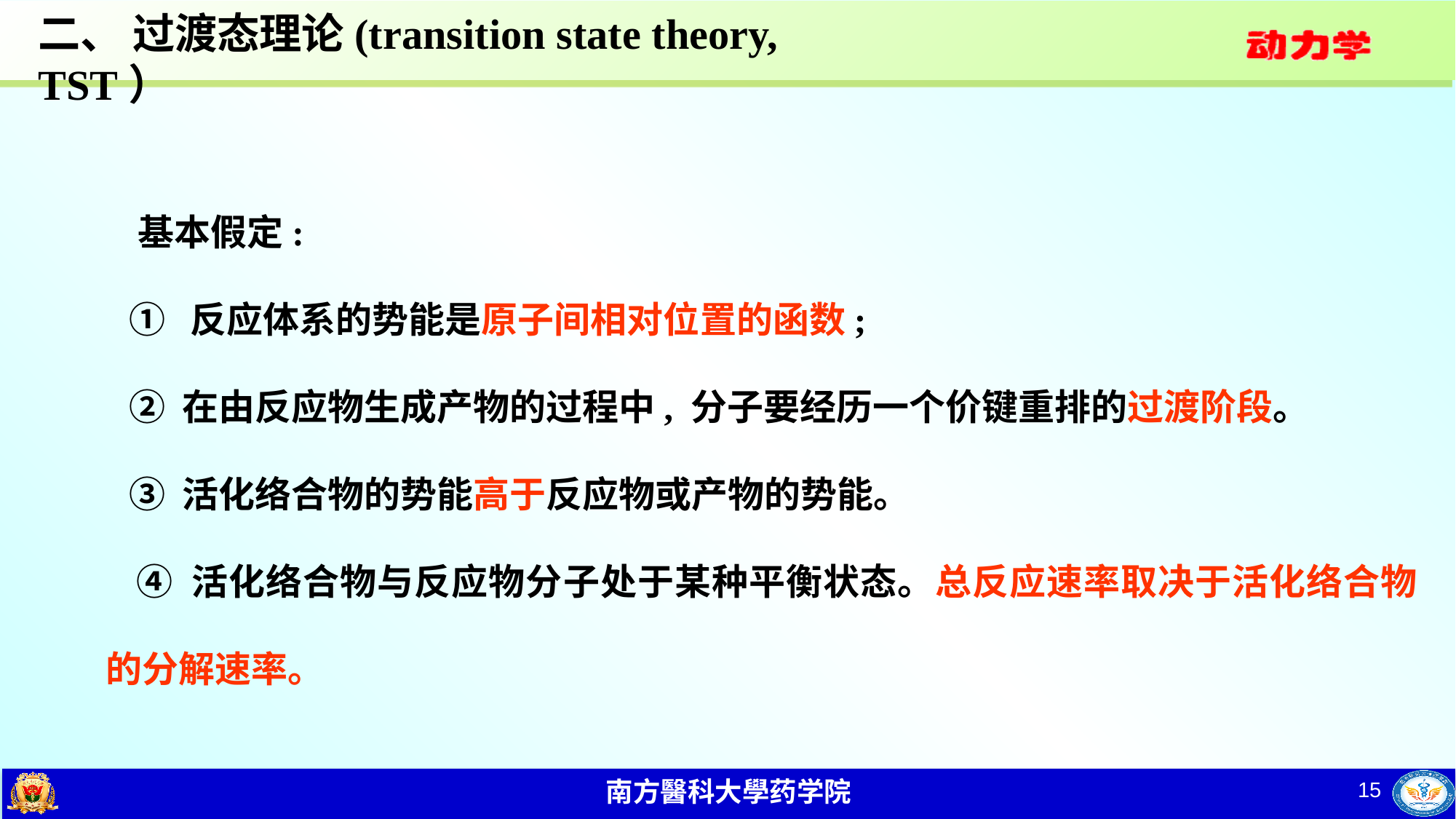

# 二、 过渡态理论(transition state theory, TST）
        基本假定:
        ①  反应体系的势能是原子间相对位置的函数;
        ② 在由反应物生成产物的过程中, 分子要经历一个价键重排的过渡阶段。
        ③ 活化络合物的势能高于反应物或产物的势能。
        ④ 活化络合物与反应物分子处于某种平衡状态。总反应速率取决于活化络合物的分解速率。
15